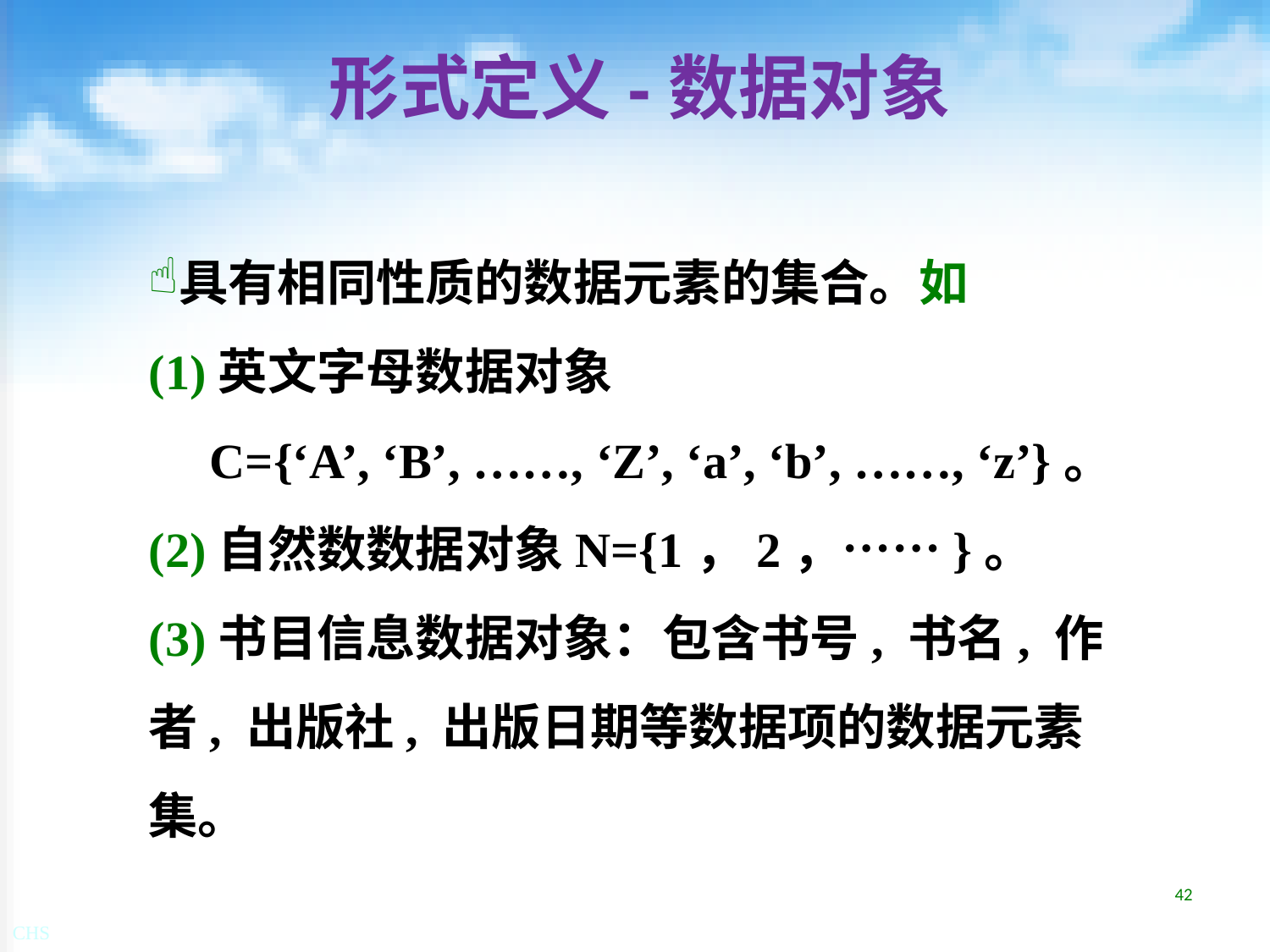

# 形式定义-数据对象
具有相同性质的数据元素的集合。如
(1)英文字母数据对象
　C={‘A’, ‘B’, ……, ‘Z’, ‘a’, ‘b’, ……, ‘z’}。
(2)自然数数据对象N={1，2，……}。
(3)书目信息数据对象：包含书号, 书名, 作者, 出版社, 出版日期等数据项的数据元素集。
42